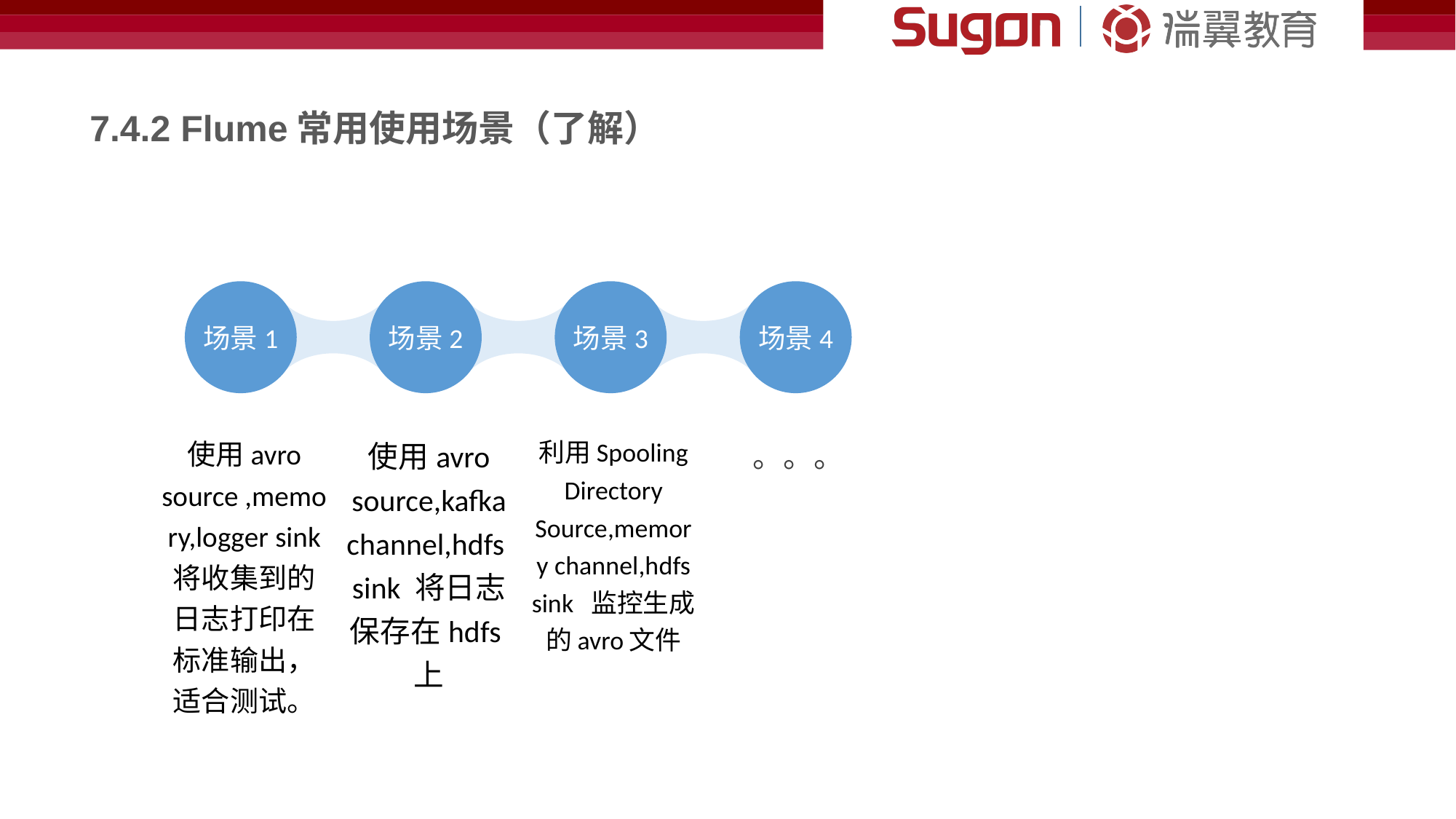

7.4.2 Flume常用使用场景（了解）

场景1
场景2
场景3
场景4

使用avro source ,memory,logger sink 将收集到的日志打印在标准输出，适合测试。
使用avro source,kafka channel,hdfs  sink 将日志保存在hdfs上
利用Spooling Directory Source,memory channel,hdfs sink  监控生成的avro文件
。。。